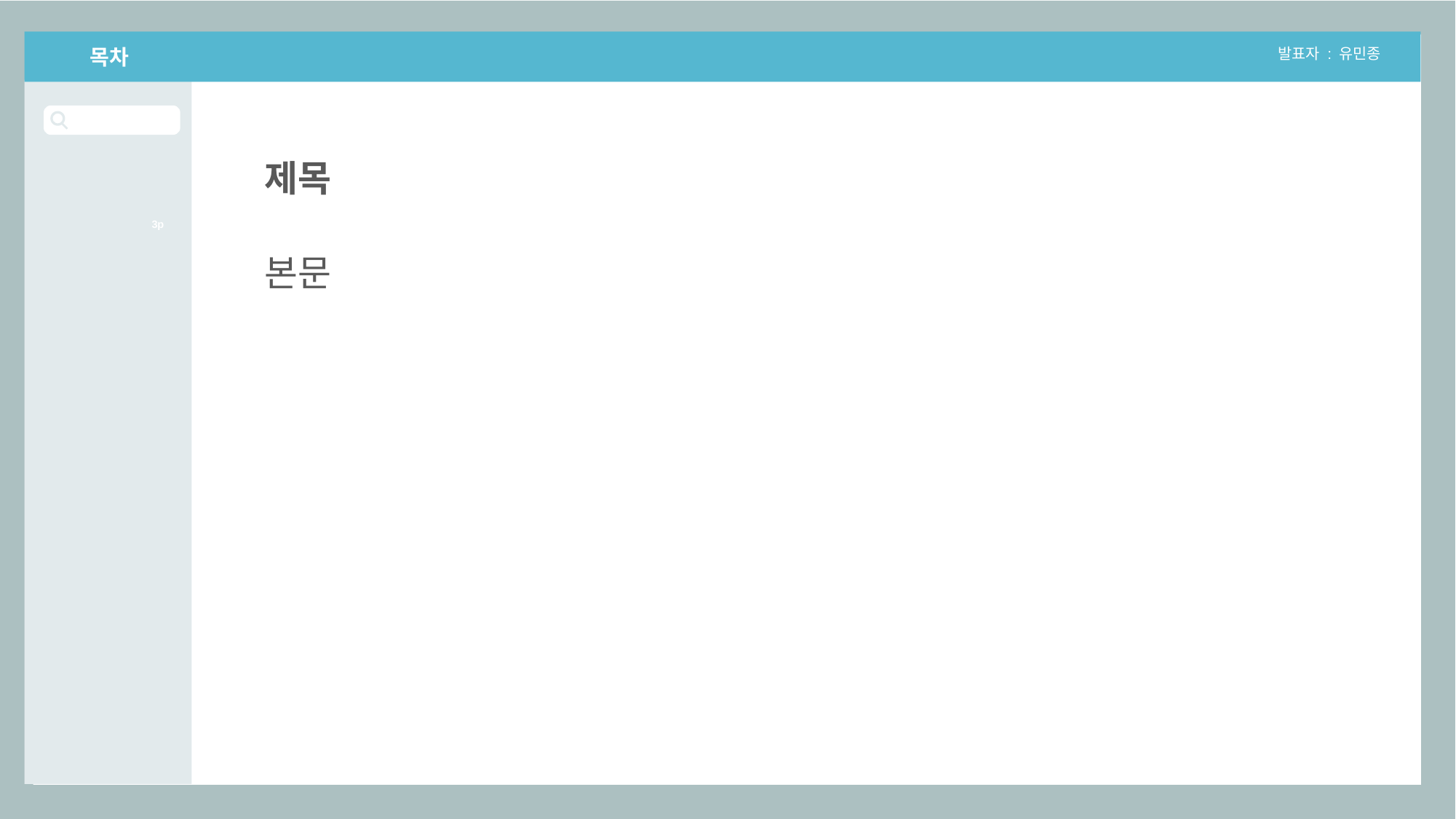

목차
발표자 : 유민종

제목
3p
본문